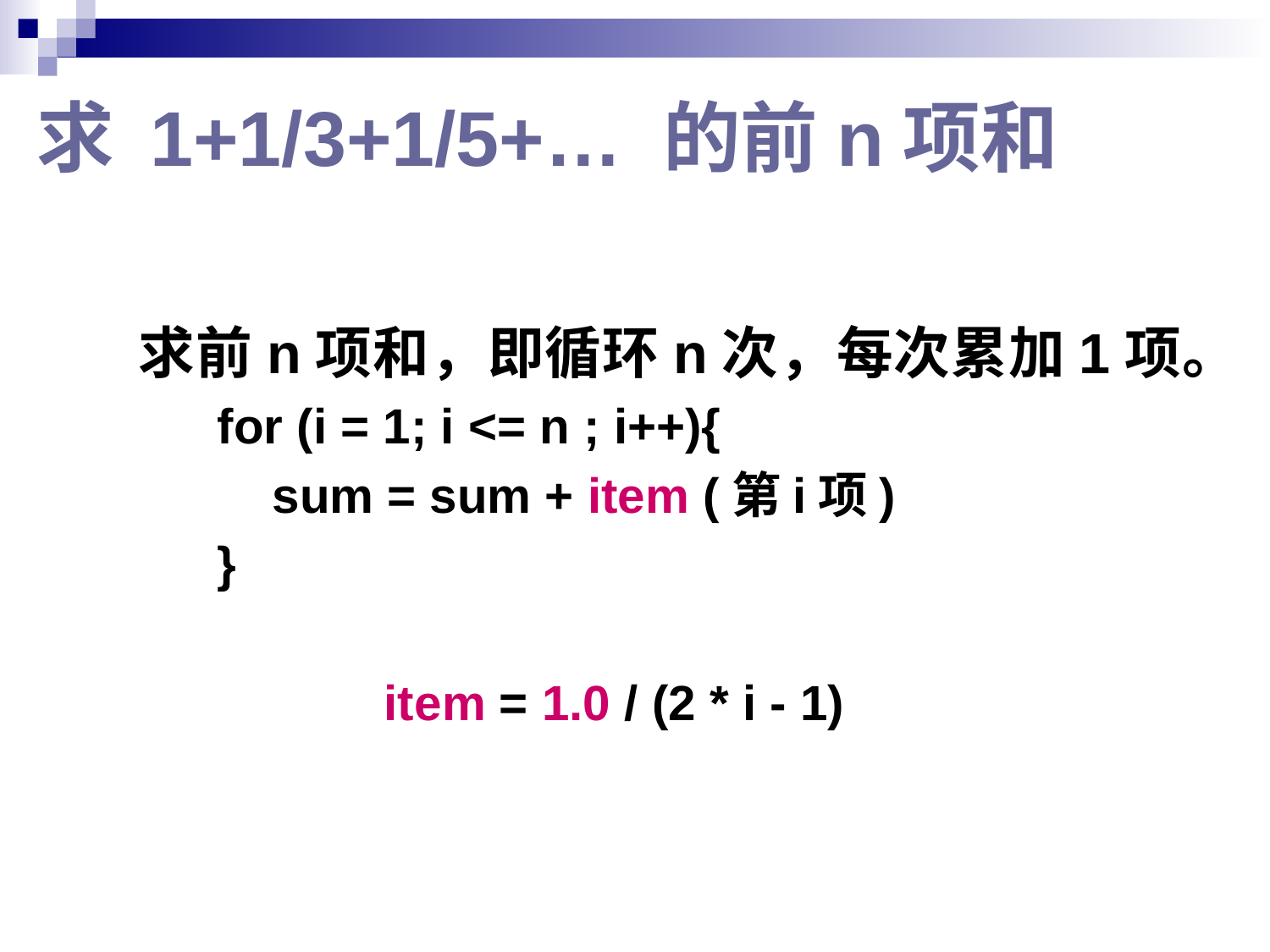

# 求 1+1/3+1/5+… 的前n项和
求前n项和，即循环n次，每次累加1项。
for (i = 1; i <= n ; i++){
    sum = sum + item (第i项)
}

		item = 1.0 / (2 * i - 1)